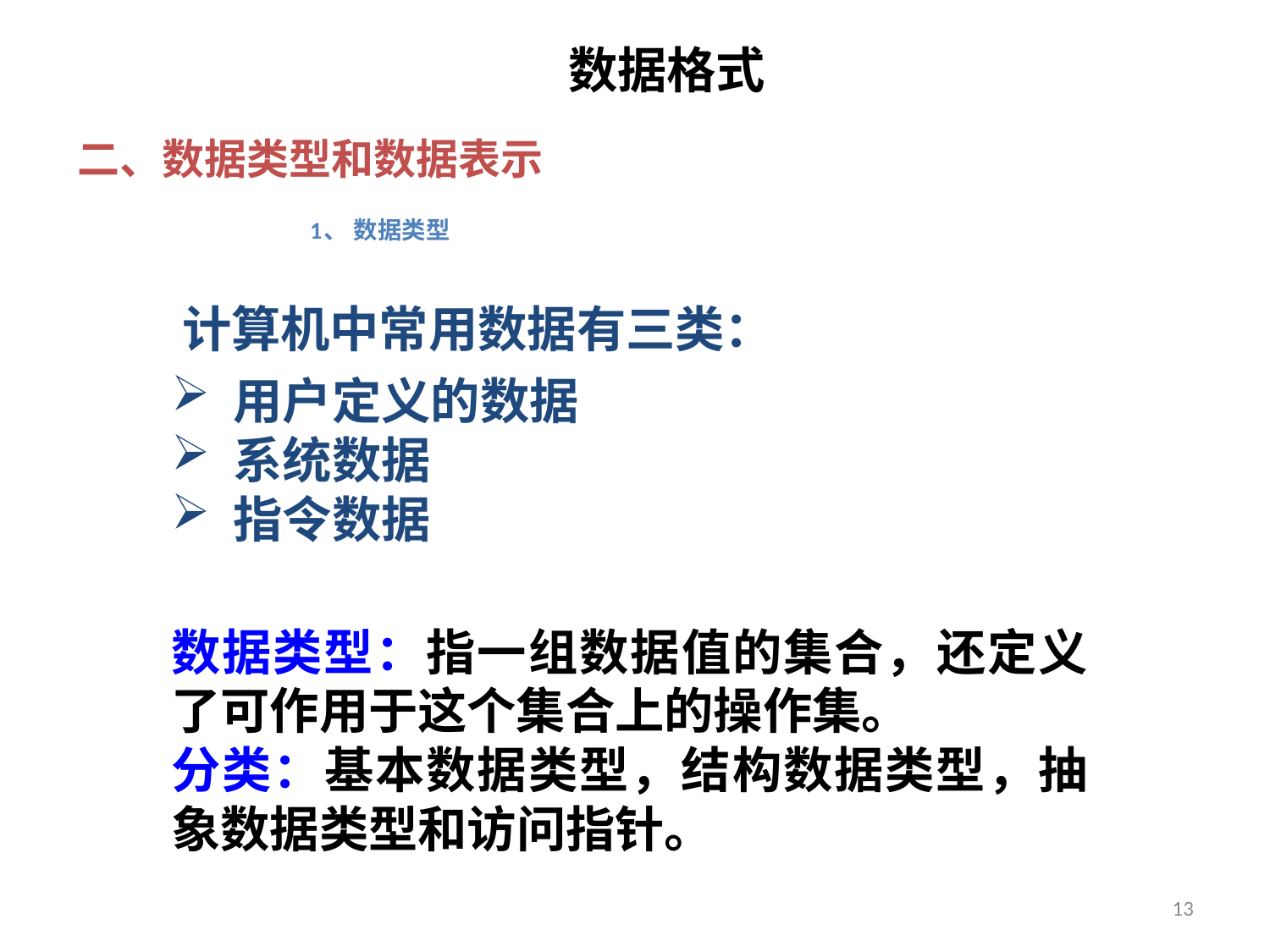

数据格式
二、数据类型和数据表示
1、 数据类型
计算机中常用数据有三类：
 用户定义的数据
 系统数据
 指令数据
数据类型：指一组数据值的集合，还定义了可作用于这个集合上的操作集。
分类：基本数据类型，结构数据类型，抽象数据类型和访问指针。
13